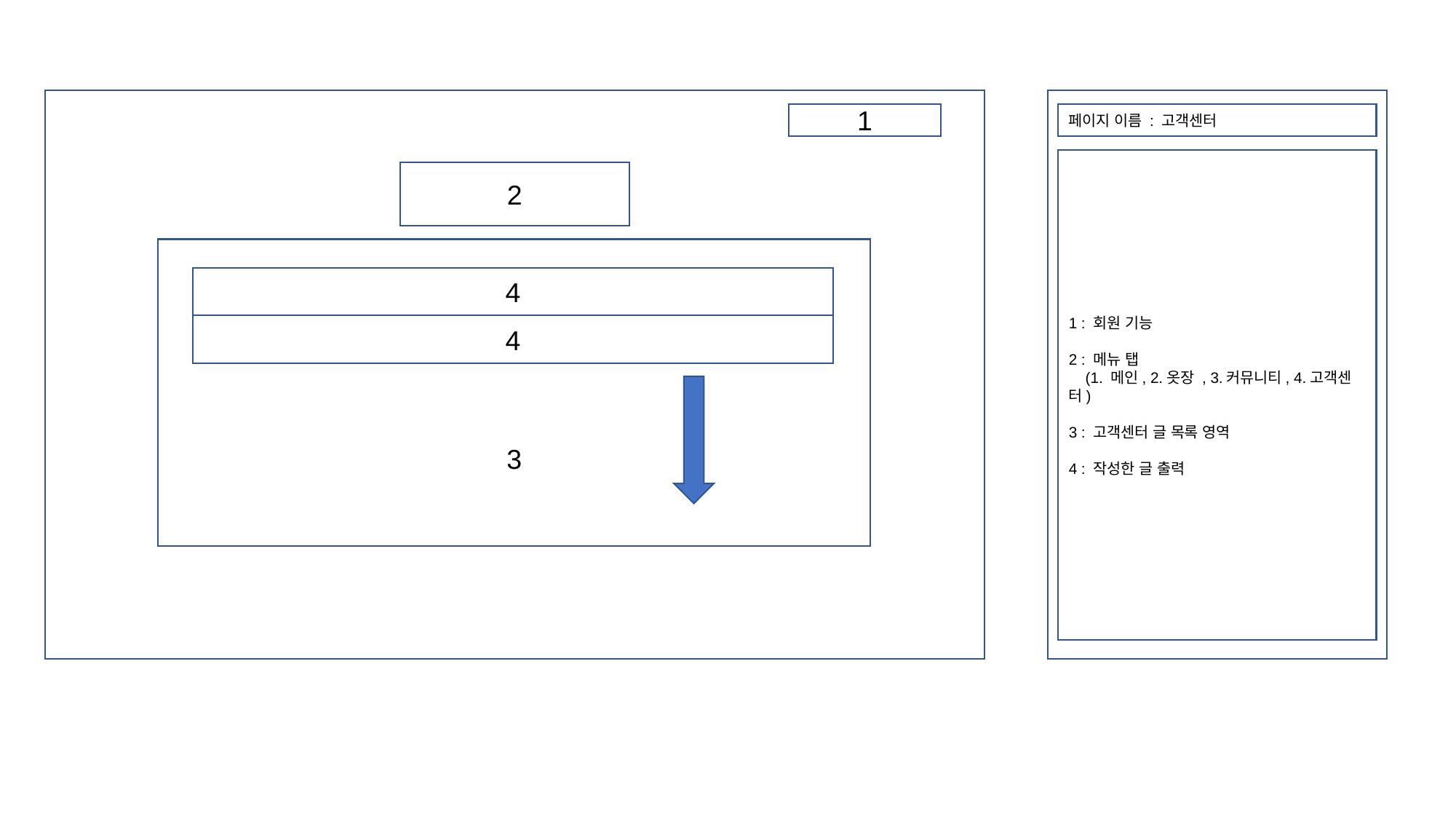

1
페이지 이름 : 고객센터
1 : 회원 기능

2 : 메뉴 탭
    (1. 메인, 2.옷장 , 3.커뮤니티, 4.고객센터)

3 : 고객센터 글 목록 영역

4 : 작성한 글 출력
2

3
4
4